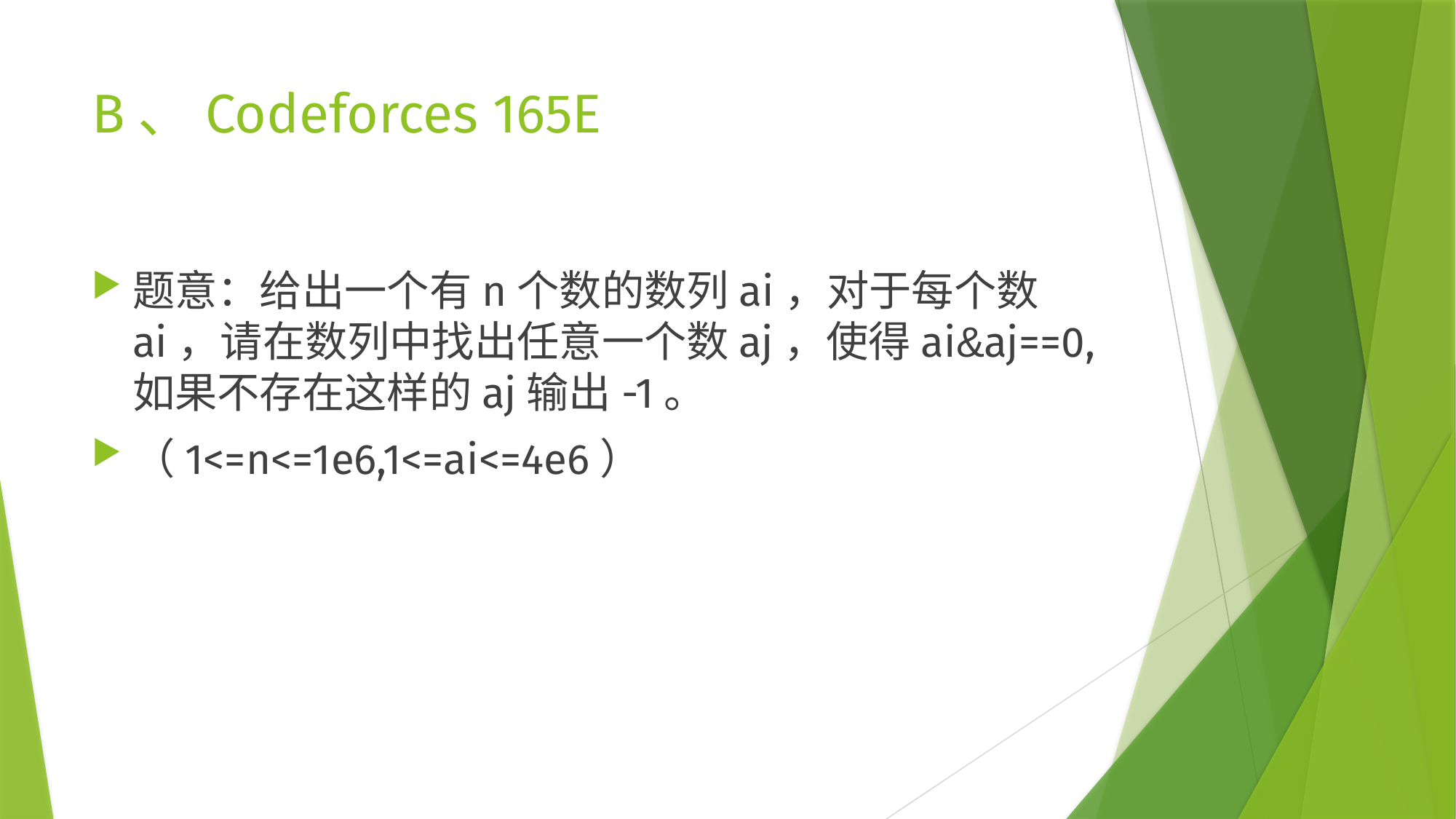

# B、Codeforces 165E
题意：给出一个有n个数的数列ai，对于每个数ai，请在数列中找出任意一个数aj，使得ai&aj==0,如果不存在这样的aj输出-1。
（1<=n<=1e6,1<=ai<=4e6）